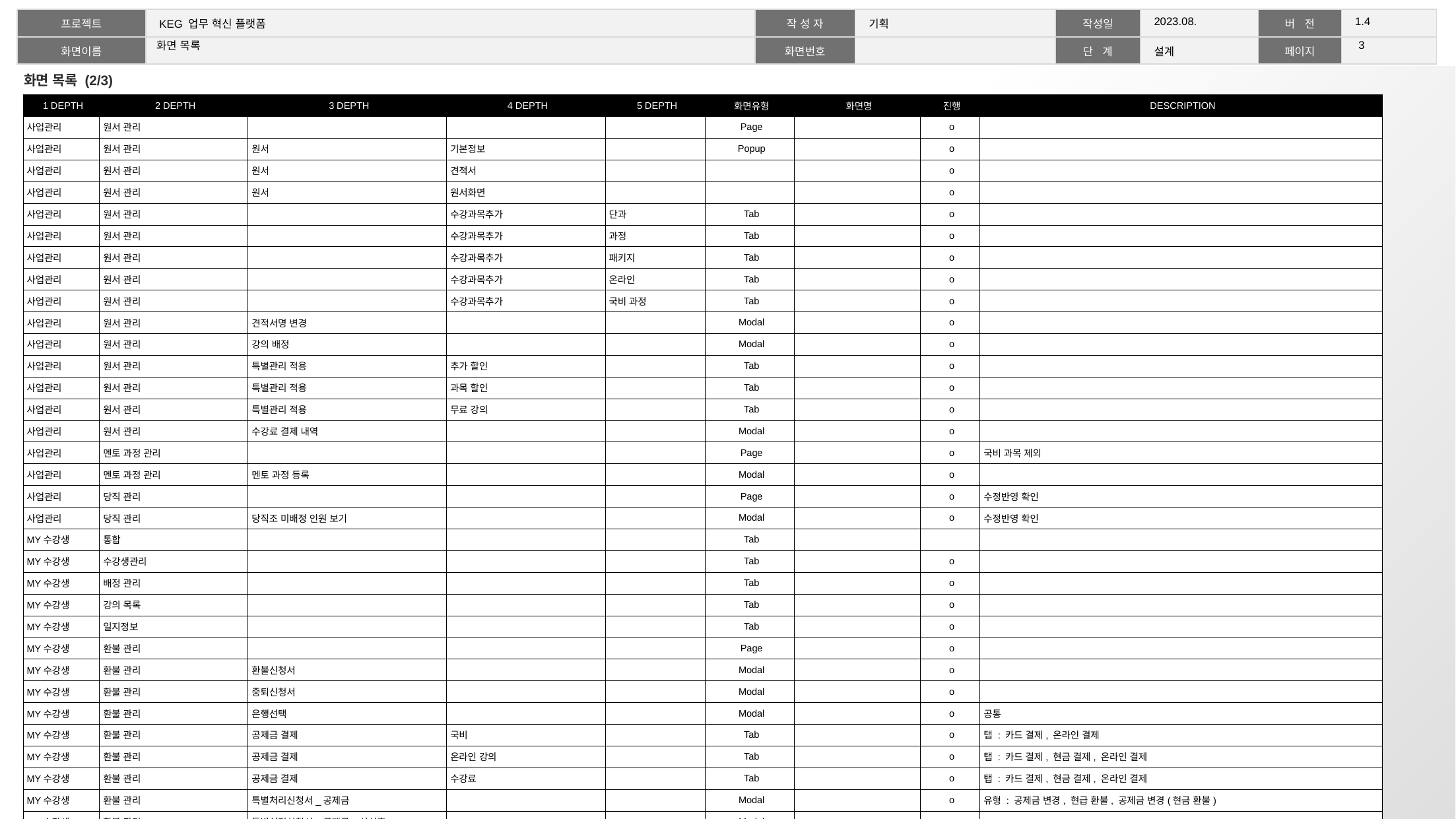

3

# 화면 목록
화면 목록 (2/3)
| 1 DEPTH | 2 DEPTH | 3 DEPTH | 4 DEPTH | 5 DEPTH | 화면유형 | 화면명 | 진행 | DESCRIPTION |
| --- | --- | --- | --- | --- | --- | --- | --- | --- |
| 사업관리 | 원서 관리 |  |  |  | Page |  | o |  |
| 사업관리 | 원서 관리 | 원서 | 기본정보 |  | Popup |  | o |  |
| 사업관리 | 원서 관리 | 원서 | 견적서 |  |  |  | o |  |
| 사업관리 | 원서 관리 | 원서 | 원서화면 |  |  |  | o |  |
| 사업관리 | 원서 관리 |  | 수강과목추가 | 단과 | Tab |  | o |  |
| 사업관리 | 원서 관리 |  | 수강과목추가 | 과정 | Tab |  | o |  |
| 사업관리 | 원서 관리 |  | 수강과목추가 | 패키지 | Tab |  | o |  |
| 사업관리 | 원서 관리 |  | 수강과목추가 | 온라인 | Tab |  | o |  |
| 사업관리 | 원서 관리 |  | 수강과목추가 | 국비 과정 | Tab |  | o |  |
| 사업관리 | 원서 관리 | 견적서명 변경 |  |  | Modal |  | o |  |
| 사업관리 | 원서 관리 | 강의 배정 |  |  | Modal |  | o |  |
| 사업관리 | 원서 관리 | 특별관리 적용 | 추가 할인 |  | Tab |  | o |  |
| 사업관리 | 원서 관리 | 특별관리 적용 | 과목 할인 |  | Tab |  | o |  |
| 사업관리 | 원서 관리 | 특별관리 적용 | 무료 강의 |  | Tab |  | o |  |
| 사업관리 | 원서 관리 | 수강료 결제 내역 |  |  | Modal |  | o |  |
| 사업관리 | 멘토 과정 관리 |  |  |  | Page |  | o | 국비 과목 제외 |
| 사업관리 | 멘토 과정 관리 | 멘토 과정 등록 |  |  | Modal |  | o |  |
| 사업관리 | 당직 관리 |  |  |  | Page |  | o | 수정반영 확인 |
| 사업관리 | 당직 관리 | 당직조 미배정 인원 보기 |  |  | Modal |  | o | 수정반영 확인 |
| MY수강생 | 통합 |  |  |  | Tab |  |  |  |
| MY수강생 | 수강생관리 |  |  |  | Tab |  | o |  |
| MY수강생 | 배정 관리 |  |  |  | Tab |  | o |  |
| MY수강생 | 강의 목록 |  |  |  | Tab |  | o |  |
| MY수강생 | 일지정보 |  |  |  | Tab |  | o |  |
| MY수강생 | 환불 관리 |  |  |  | Page |  | o |  |
| MY수강생 | 환불 관리 | 환불신청서 |  |  | Modal |  | o |  |
| MY수강생 | 환불 관리 | 중퇴신청서 |  |  | Modal |  | o |  |
| MY수강생 | 환불 관리 | 은행선택 |  |  | Modal |  | o | 공통 |
| MY수강생 | 환불 관리 | 공제금 결제 | 국비 |  | Tab |  | o | 탭 : 카드 결제, 온라인 결제 |
| MY수강생 | 환불 관리 | 공제금 결제 | 온라인 강의 |  | Tab |  | o | 탭 : 카드 결제, 현금 결제, 온라인 결제 |
| MY수강생 | 환불 관리 | 공제금 결제 | 수강료 |  | Tab |  | o | 탭 : 카드 결제, 현금 결제, 온라인 결제 |
| MY수강생 | 환불 관리 | 특별처리신청서\_공제금 |  |  | Modal |  | o | 유형 : 공제금 변경, 현급 환불, 공제금 변경(현금 환불) |
| MY수강생 | 환불 관리 | 특별처리신청서\_공제금\_상신후 |  |  | Modal |  | o |  |
| MY수강생 | 환불 관리 | 특별처리신청서\_공제금 | 공제금 변경 |  | Modal |  | o |  |
| MY수강생 | 환불 관리 | 특별처리신청서\_공제금 | 공제금 확인 |  | Modal |  | o |  |
| MY수강생 | 환불 관리 | 특별처리신청서\_공제금 | 공제금 변경(현금 환불) |  | Modal |  | o |  |